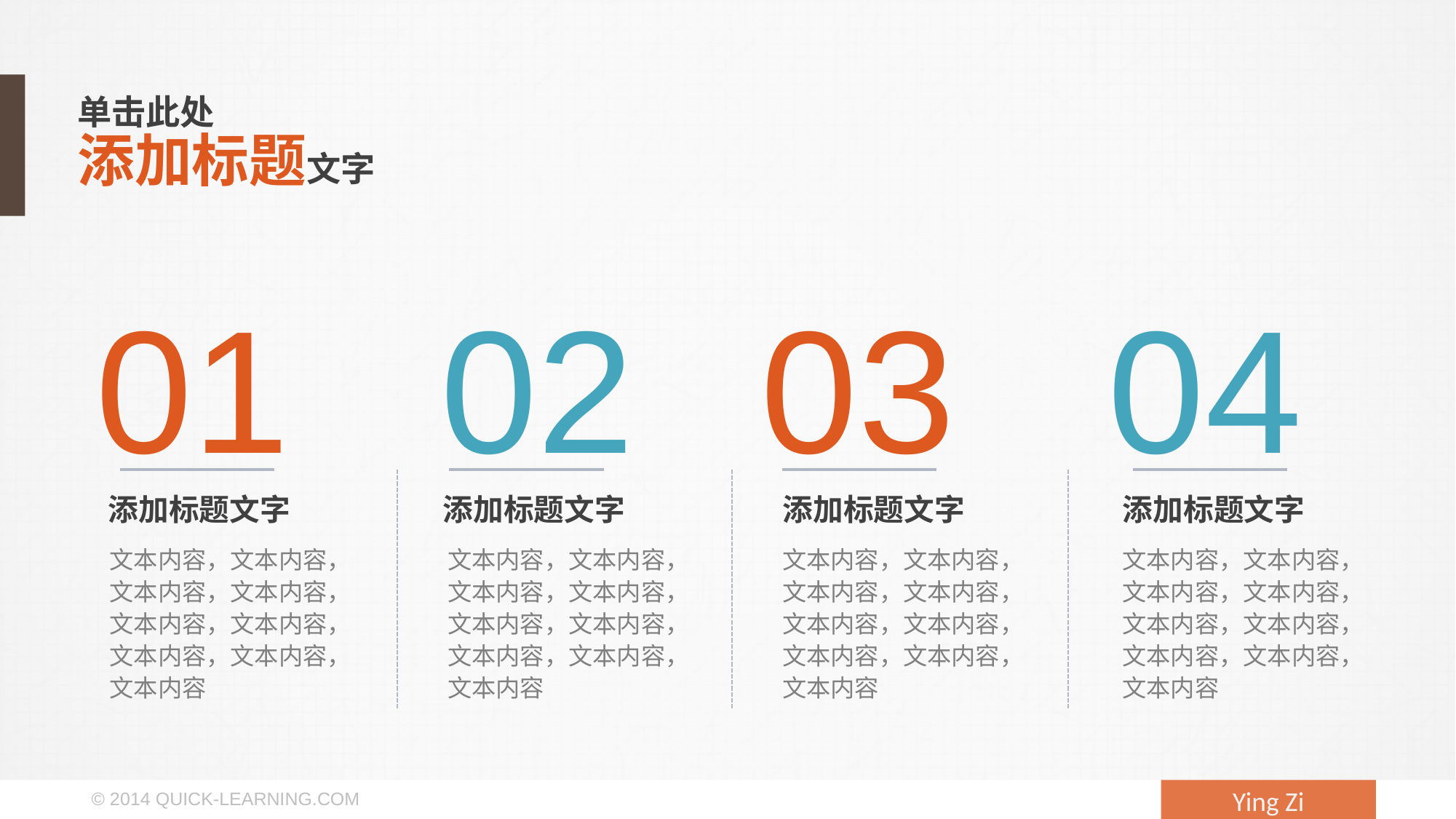

# 单击此处 添加标题文字
01
02
03
04
添加标题文字
添加标题文字
添加标题文字
添加标题文字
文本内容，文本内容，文本内容，文本内容，文本内容，文本内容，文本内容，文本内容，文本内容
文本内容，文本内容，文本内容，文本内容，文本内容，文本内容，文本内容，文本内容，文本内容
文本内容，文本内容，文本内容，文本内容，文本内容，文本内容，文本内容，文本内容，文本内容
文本内容，文本内容，文本内容，文本内容，文本内容，文本内容，文本内容，文本内容，文本内容